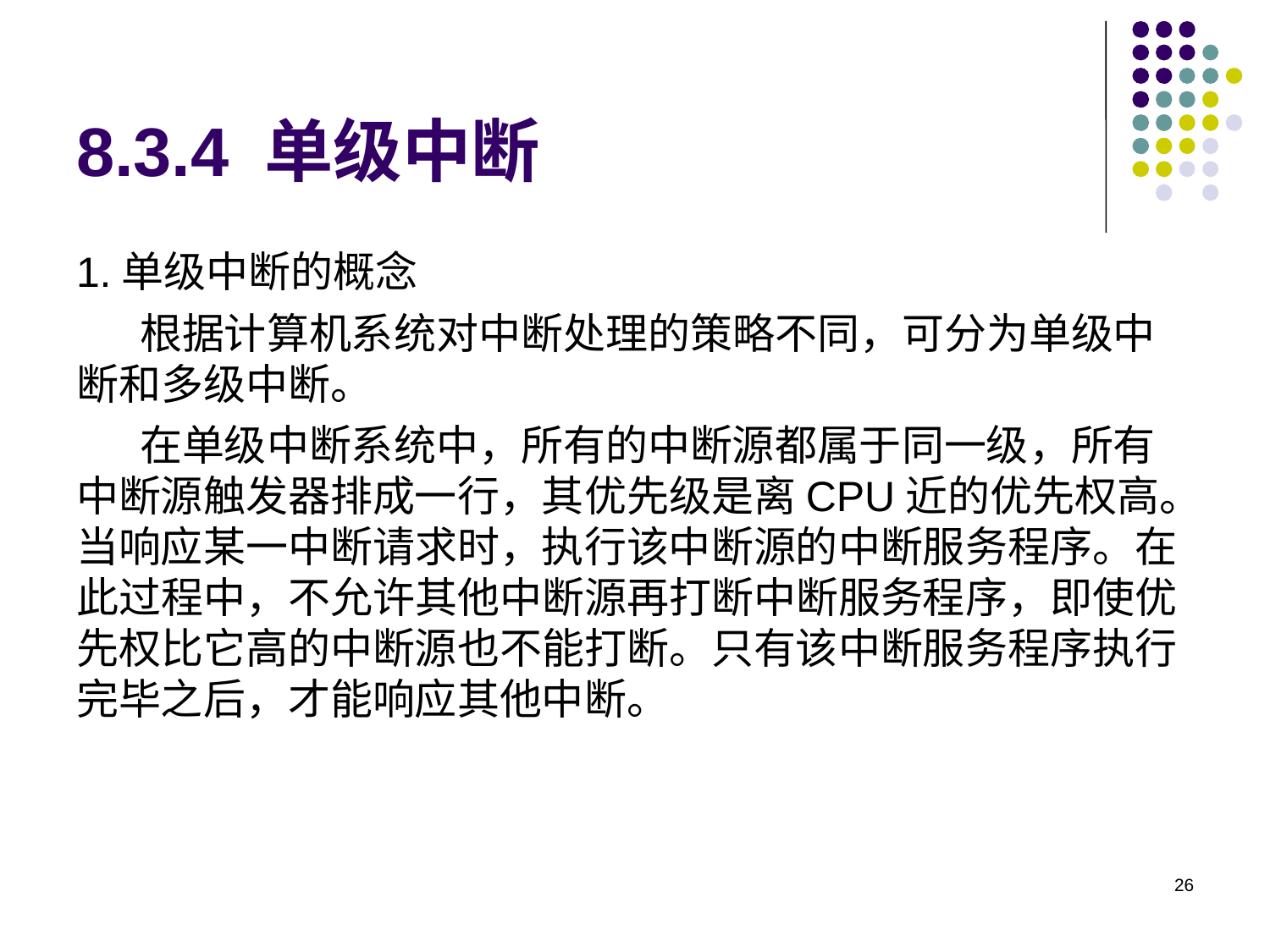

# 8.3.4 单级中断
1.单级中断的概念
根据计算机系统对中断处理的策略不同，可分为单级中断和多级中断。
在单级中断系统中，所有的中断源都属于同一级，所有中断源触发器排成一行，其优先级是离CPU近的优先权高。当响应某一中断请求时，执行该中断源的中断服务程序。在此过程中，不允许其他中断源再打断中断服务程序，即使优先权比它高的中断源也不能打断。只有该中断服务程序执行完毕之后，才能响应其他中断。
26